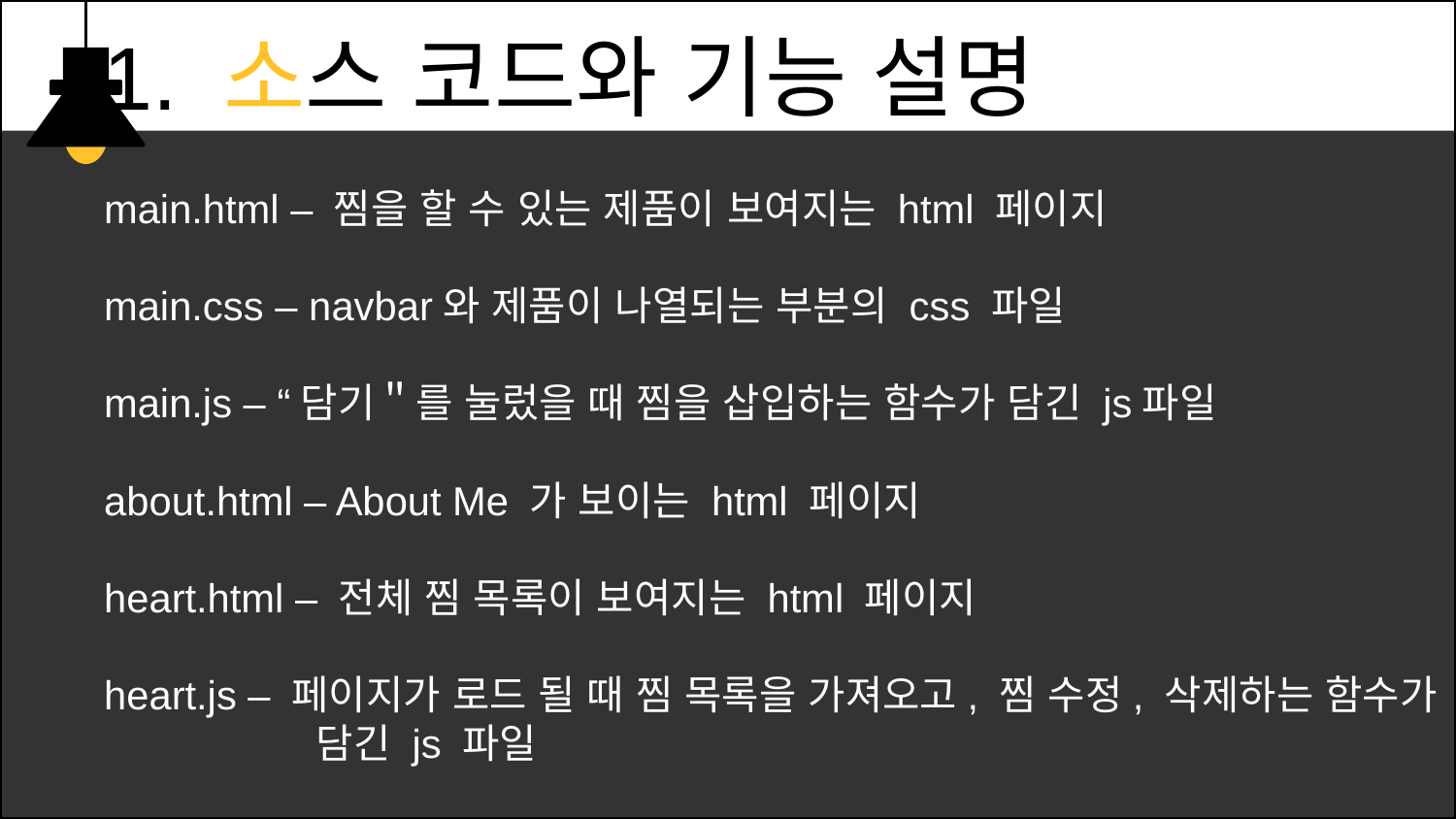

1. 소스 코드와 기능 설명
main.html – 찜을 할 수 있는 제품이 보여지는 html 페이지

main.css – navbar와 제품이 나열되는 부분의 css 파일

main.js – “담기＂를 눌렀을 때 찜을 삽입하는 함수가 담긴 js파일

about.html – About Me 가 보이는 html 페이지

heart.html – 전체 찜 목록이 보여지는 html 페이지

heart.js – 페이지가 로드 될 때 찜 목록을 가져오고, 찜 수정, 삭제하는 함수가
	     담긴 js 파일